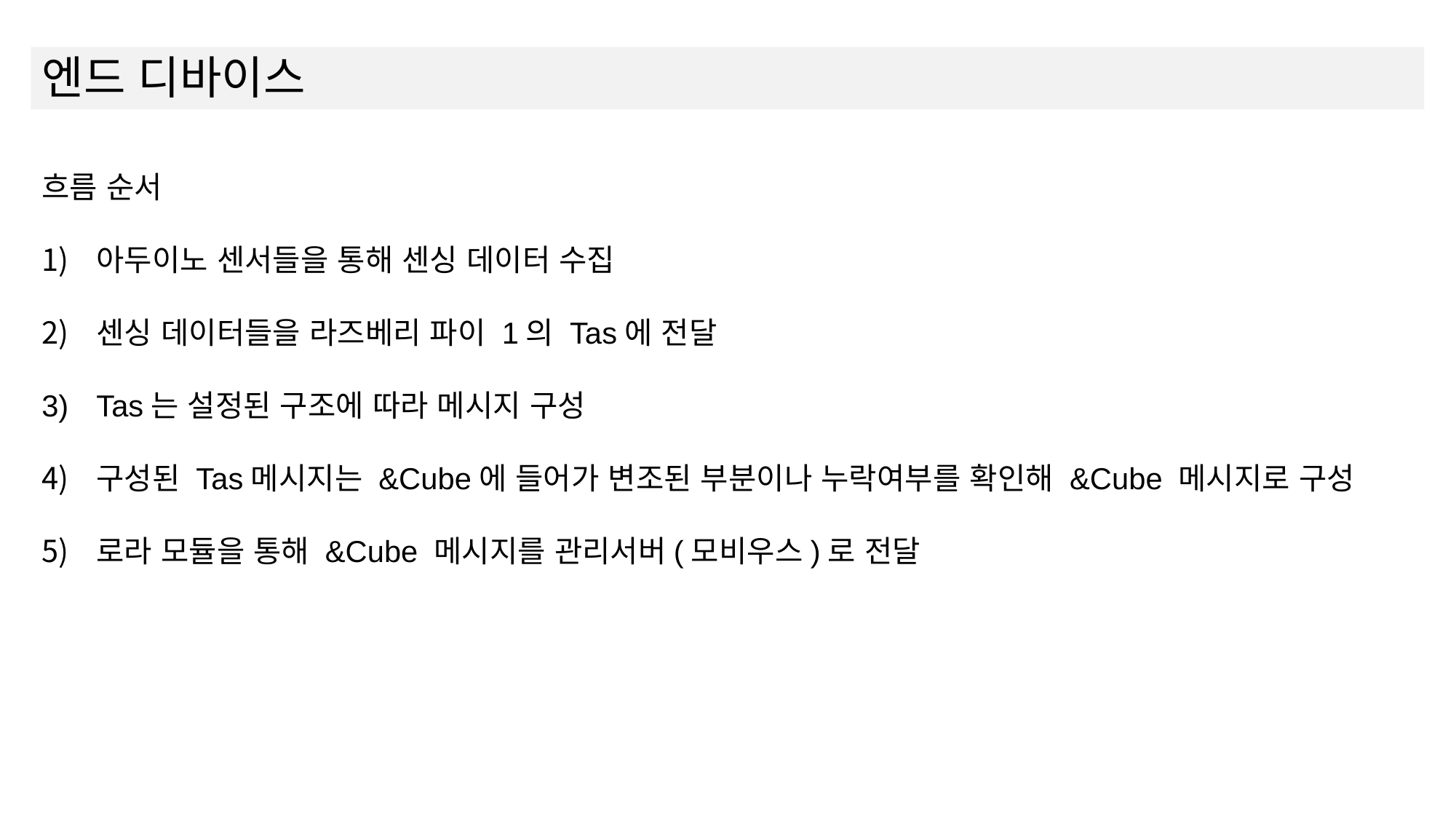

엔드 디바이스
흐름 순서
아두이노 센서들을 통해 센싱 데이터 수집
센싱 데이터들을 라즈베리 파이 1의 Tas에 전달
Tas는 설정된 구조에 따라 메시지 구성
구성된 Tas메시지는 &Cube에 들어가 변조된 부분이나 누락여부를 확인해 &Cube 메시지로 구성
로라 모듈을 통해 &Cube 메시지를 관리서버(모비우스)로 전달